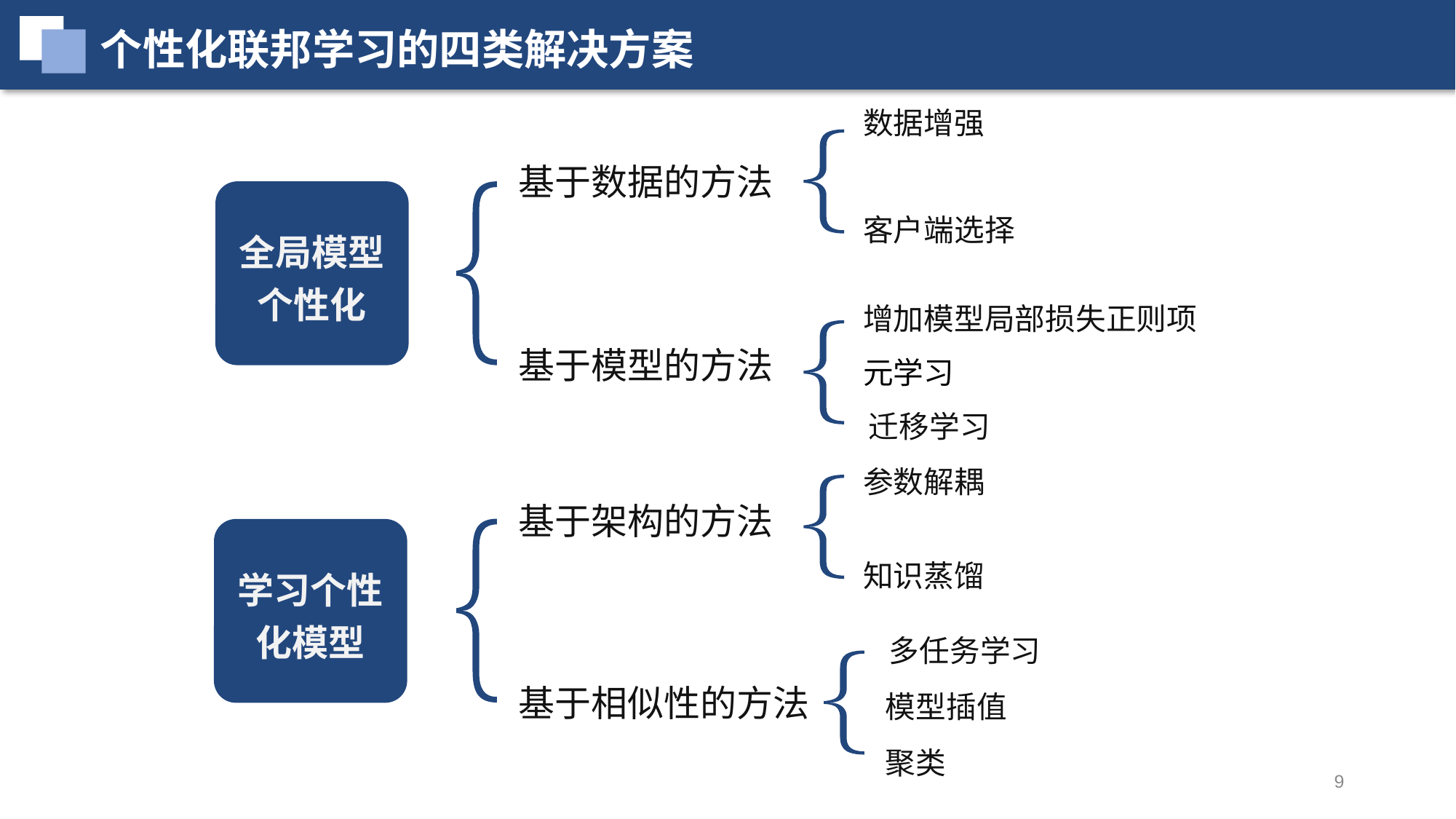

个性化联邦学习的四类解决方案

数据增强

基于数据的方法

全局模型个性化
客户端选择
增加模型局部损失正则项

基于模型的方法
元学习
 迁移学习
参数解耦

基于架构的方法

学习个性化模型
知识蒸馏
 多任务学习

基于相似性的方法
模型插值
聚类
9